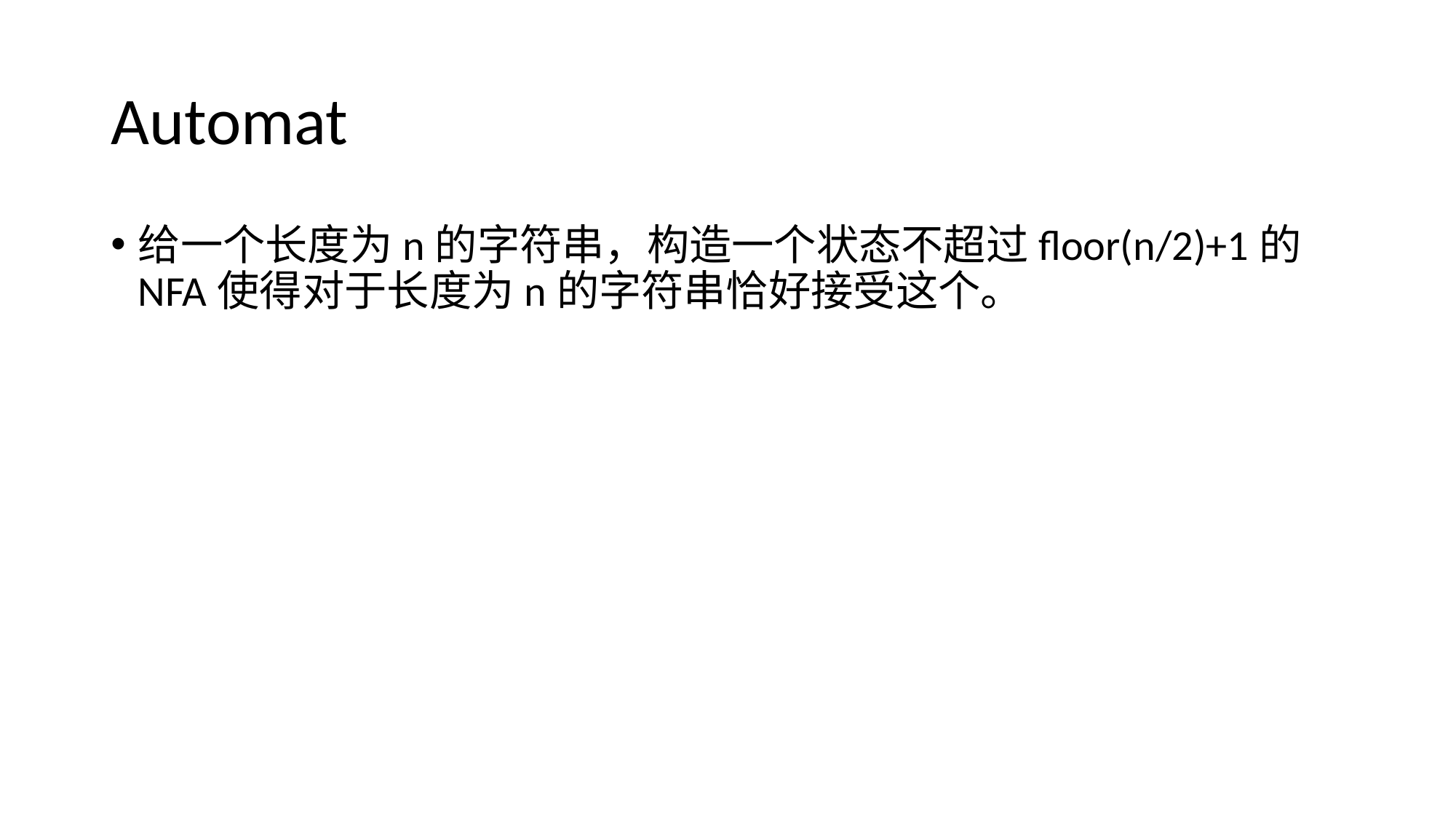

# Automat
给一个长度为n的字符串，构造一个状态不超过floor(n/2)+1的NFA使得对于长度为n的字符串恰好接受这个。